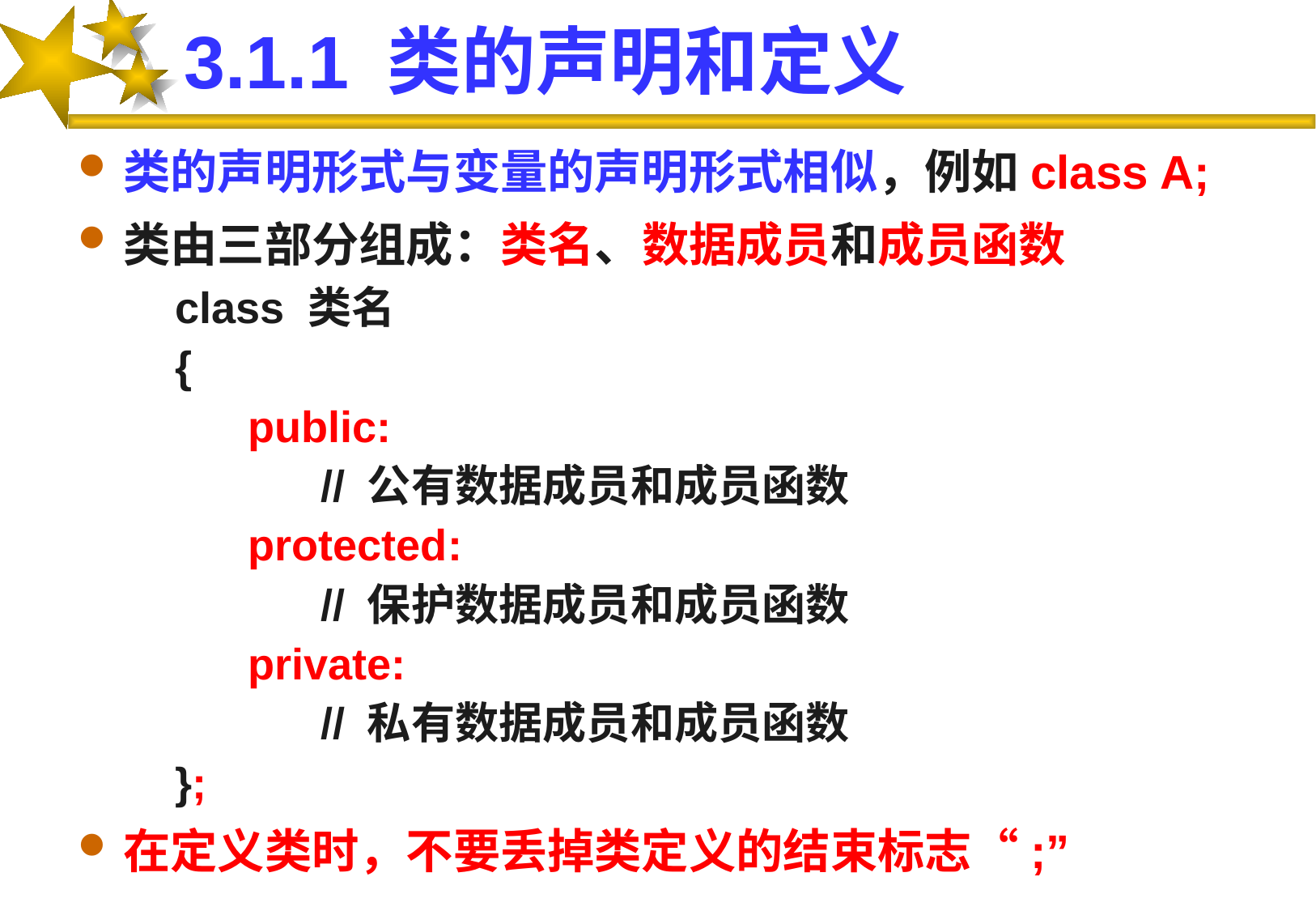

# 3.1.1 类的声明和定义
类的声明形式与变量的声明形式相似，例如class A;
类由三部分组成：类名、数据成员和成员函数
        class 类名
        {
              public:
                    // 公有数据成员和成员函数
              protected:
                    // 保护数据成员和成员函数
              private:
                    // 私有数据成员和成员函数
        };
在定义类时，不要丢掉类定义的结束标志“;”